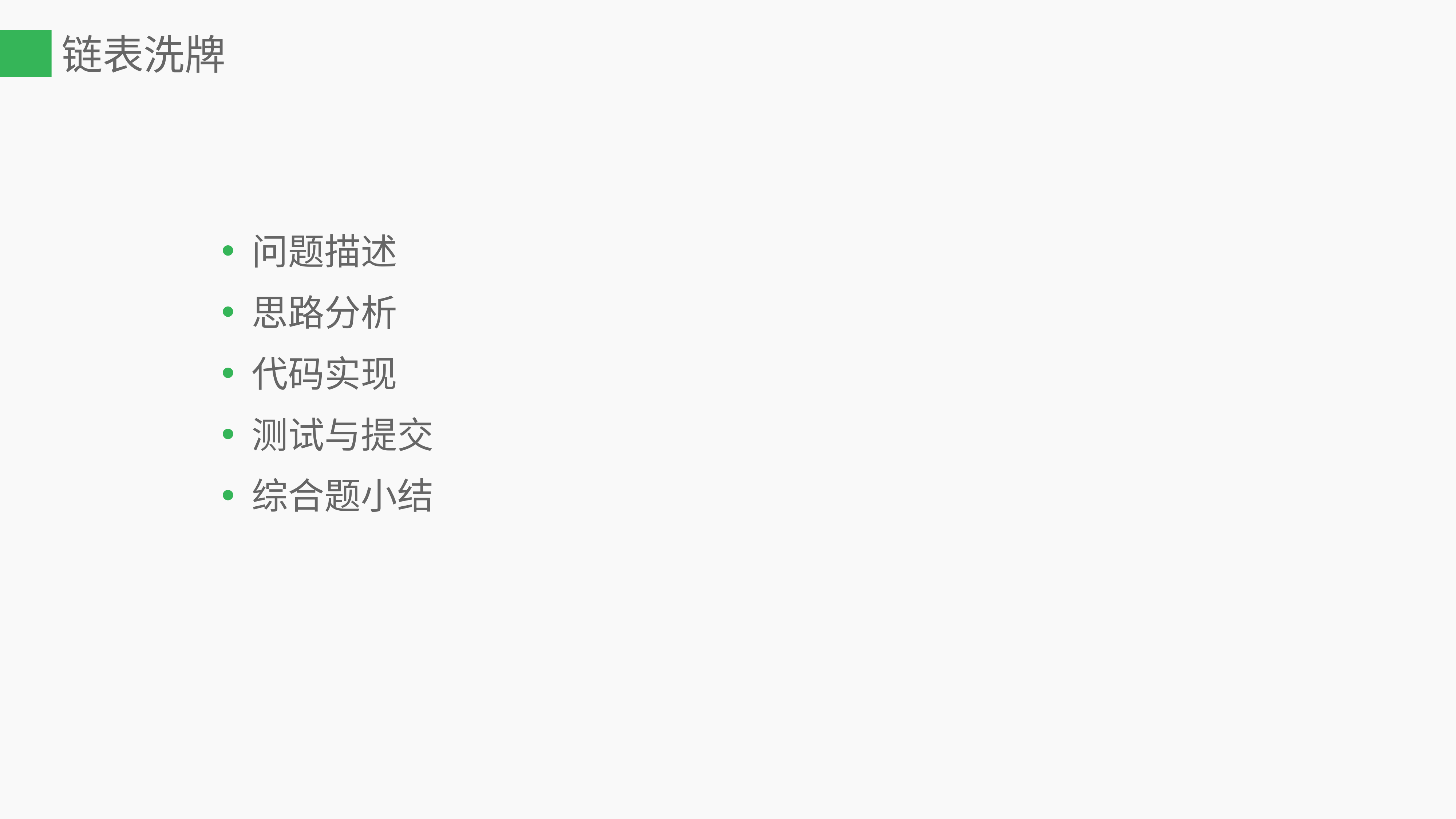

# 链表洗牌
问题描述
思路分析
代码实现
测试与提交
综合题小结